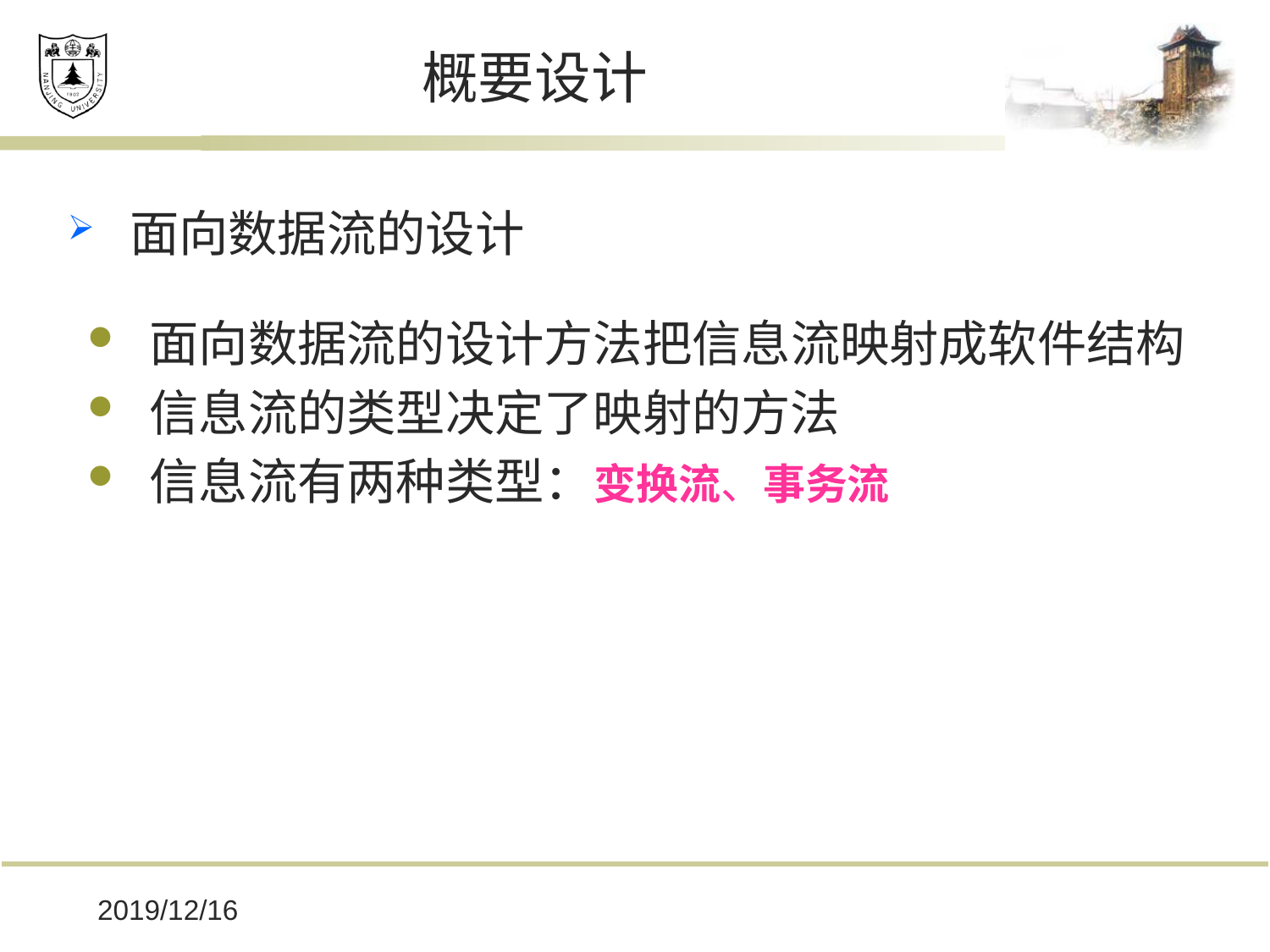

# 概要设计
面向数据流的设计
面向数据流的设计方法把信息流映射成软件结构
信息流的类型决定了映射的方法
信息流有两种类型：变换流、事务流
2019/12/16